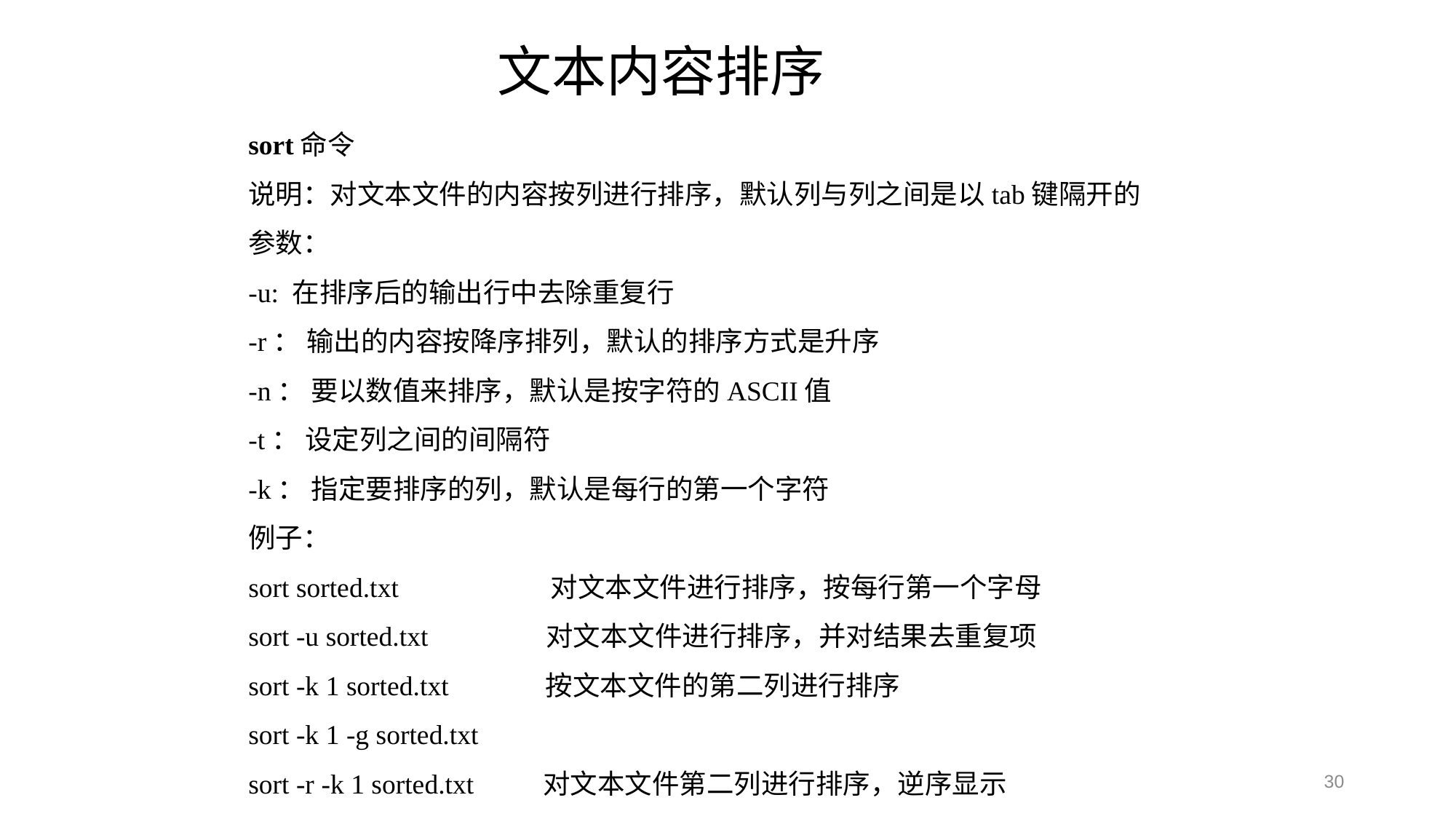

文本内容排序
sort命令
说明：对文本文件的内容按列进行排序，默认列与列之间是以tab键隔开的
参数：
-u: 在排序后的输出行中去除重复行
-r： 输出的内容按降序排列，默认的排序方式是升序
-n： 要以数值来排序，默认是按字符的ASCII值
-t： 设定列之间的间隔符
-k： 指定要排序的列，默认是每行的第一个字符
例子：
sort sorted.txt                     对文本文件进行排序，按每行第一个字母
sort -u sorted.txt                对文本文件进行排序，并对结果去重复项
sort -k 1 sorted.txt             按文本文件的第二列进行排序
sort -k 1 -g sorted.txt
sort -r -k 1 sorted.txt         对文本文件第二列进行排序，逆序显示
30